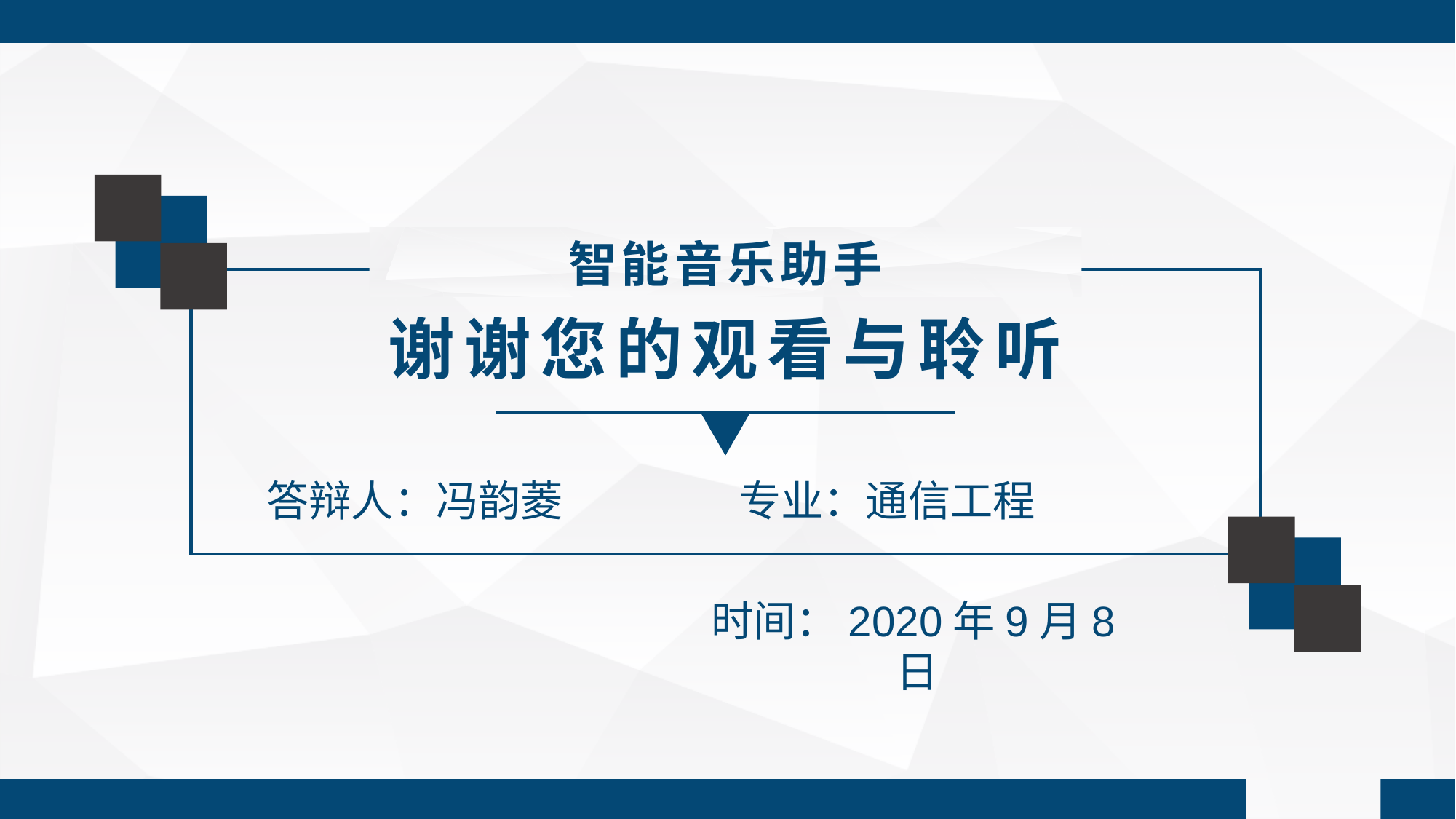

智能音乐助手

谢谢您的观看与聆听

答辩人：冯韵菱
专业：通信工程

时间：2020年9月8日